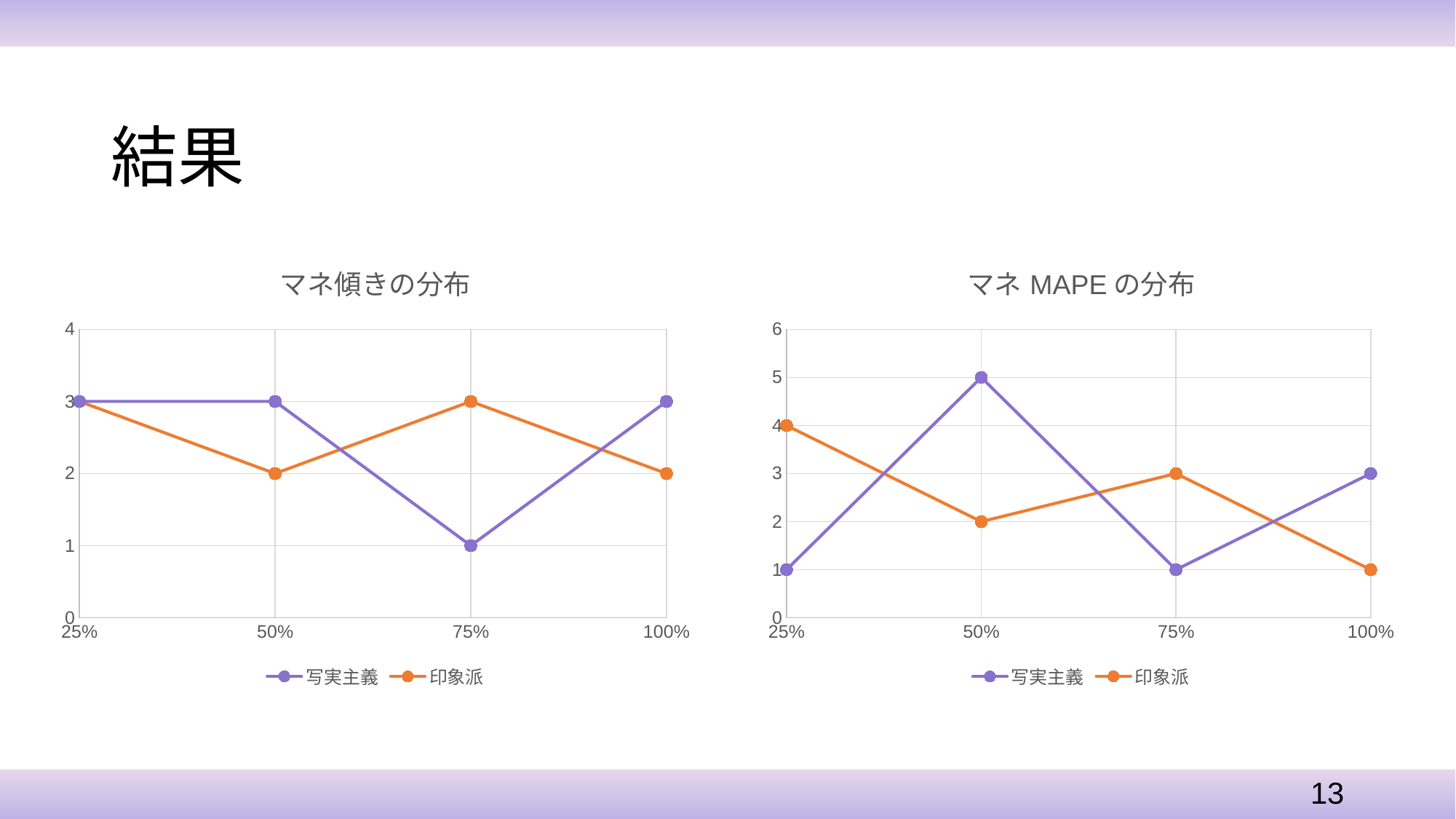

# 結果

### Chart: マネMAPEの分布

| Category | 写実主義 | 印象派 |
|---|---|---|

### Chart: マネ傾きの分布

| Category | 写実主義 | 印象派 |
|---|---|---|
13